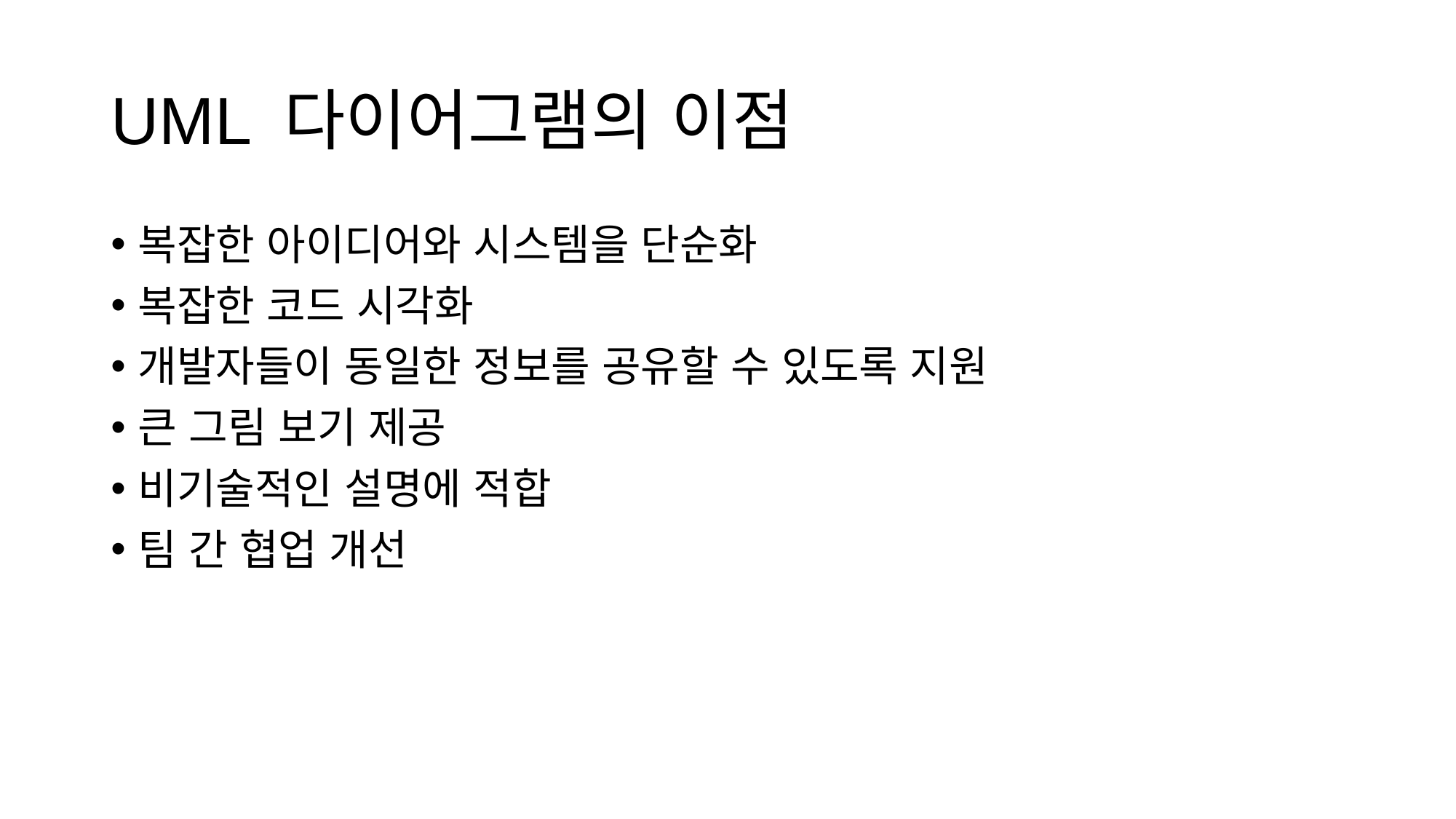

# UML 다이어그램의 이점
복잡한 아이디어와 시스템을 단순화
복잡한 코드 시각화
개발자들이 동일한 정보를 공유할 수 있도록 지원
큰 그림 보기 제공
비기술적인 설명에 적합
팀 간 협업 개선